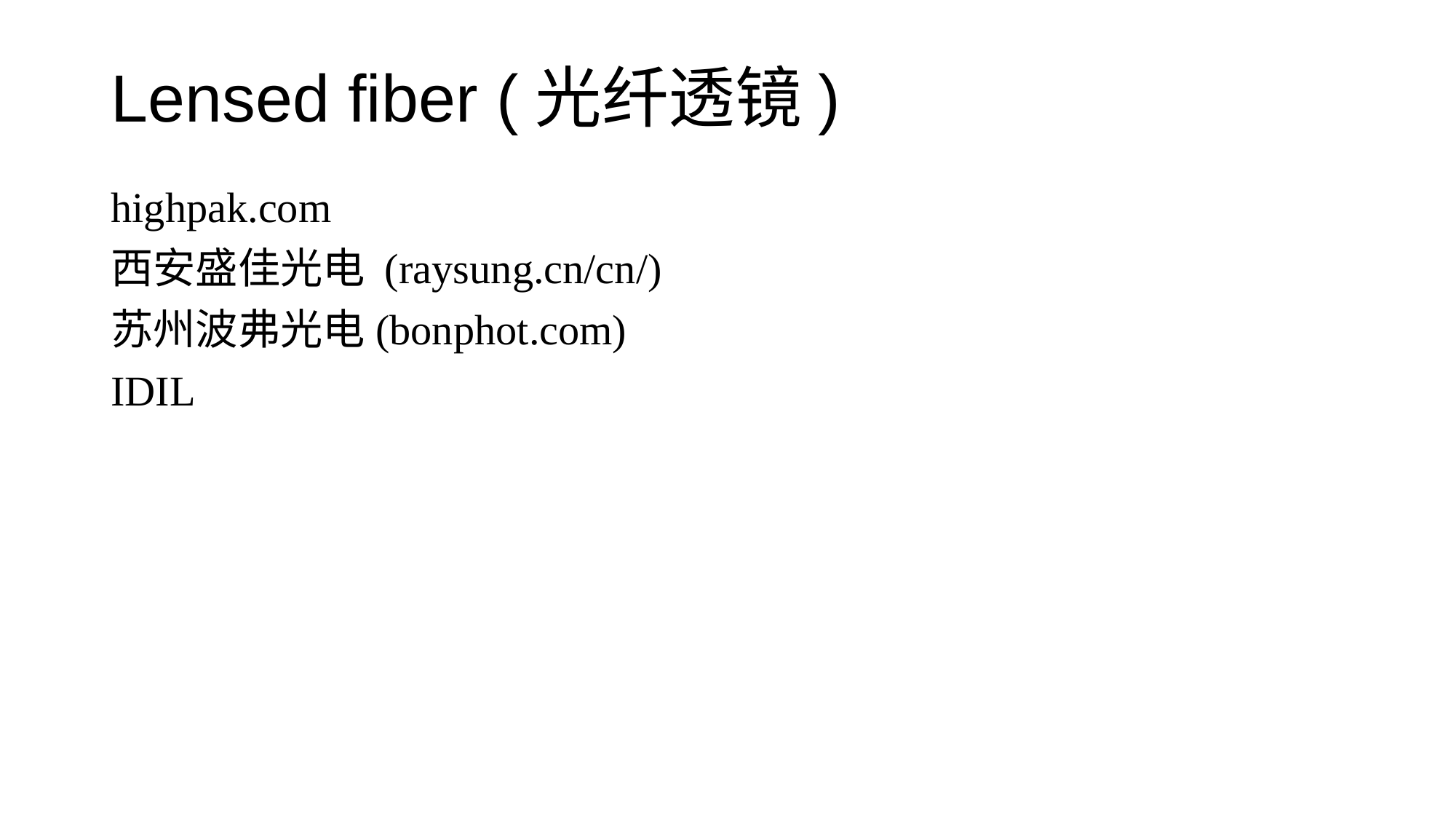

# Lensed fiber (光纤透镜)
highpak.com
西安盛佳光电 (raysung.cn/cn/)
苏州波弗光电(bonphot.com)
IDIL